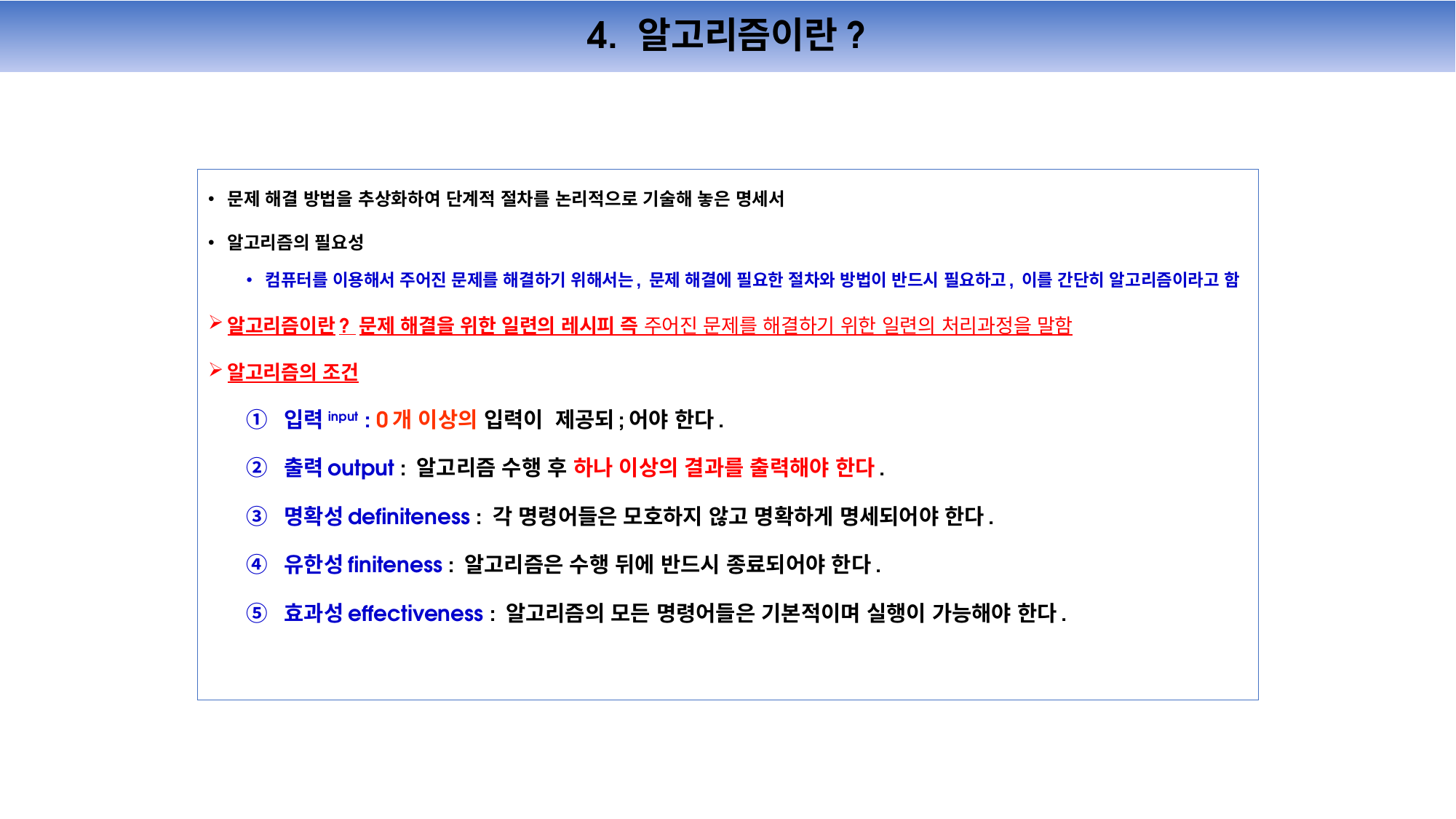

# 4. 알고리즘이란?
문제 해결 방법을 추상화하여 단계적 절차를 논리적으로 기술해 놓은 명세서
알고리즘의 필요성
컴퓨터를 이용해서 주어진 문제를 해결하기 위해서는, 문제 해결에 필요한 절차와 방법이 반드시 필요하고, 이를 간단히 알고리즘이라고 함
알고리즘이란? 문제 해결을 위한 일련의 레시피 즉 주어진 문제를 해결하기 위한 일련의 처리과정을 말함
알고리즘의 조건
입력input : 0개 이상의 입력이  제공되;어야 한다.
출력output : 알고리즘 수행 후 하나 이상의 결과를 출력해야 한다.
명확성definiteness : 각 명령어들은 모호하지 않고 명확하게 명세되어야 한다.
유한성finiteness : 알고리즘은 수행 뒤에 반드시 종료되어야 한다.
효과성effectiveness : 알고리즘의 모든 명령어들은 기본적이며 실행이 가능해야 한다.